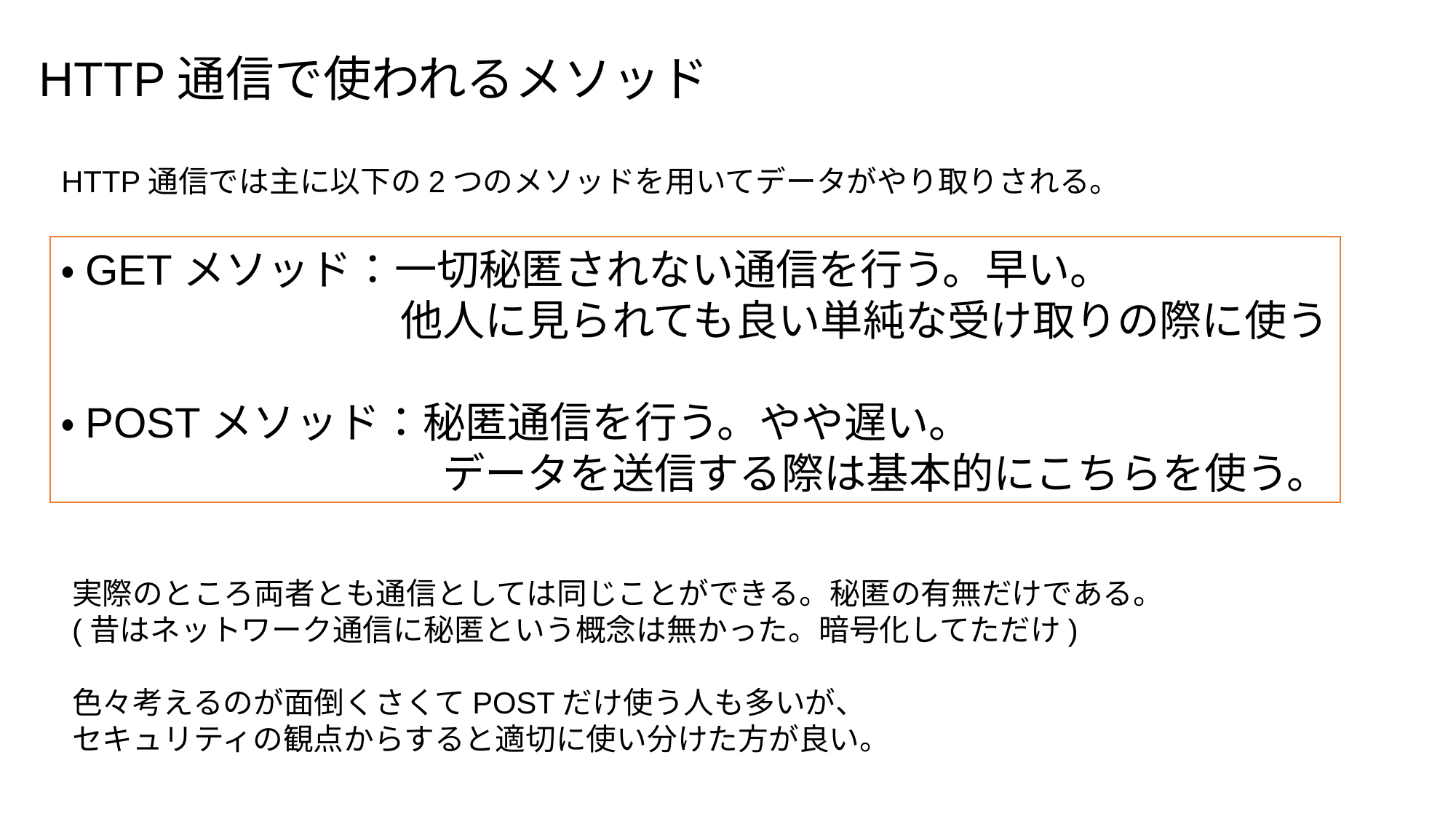

# HTTP通信で使われるメソッド
HTTP通信では主に以下の2つのメソッドを用いてデータがやり取りされる。
・GETメソッド：一切秘匿されない通信を行う。早い。
　　　　　　　　他人に見られても良い単純な受け取りの際に使う

・POSTメソッド：秘匿通信を行う。やや遅い。
　　　　　　　　　データを送信する際は基本的にこちらを使う。
実際のところ両者とも通信としては同じことができる。秘匿の有無だけである。
(昔はネットワーク通信に秘匿という概念は無かった。暗号化してただけ)

色々考えるのが面倒くさくてPOSTだけ使う人も多いが、
セキュリティの観点からすると適切に使い分けた方が良い。